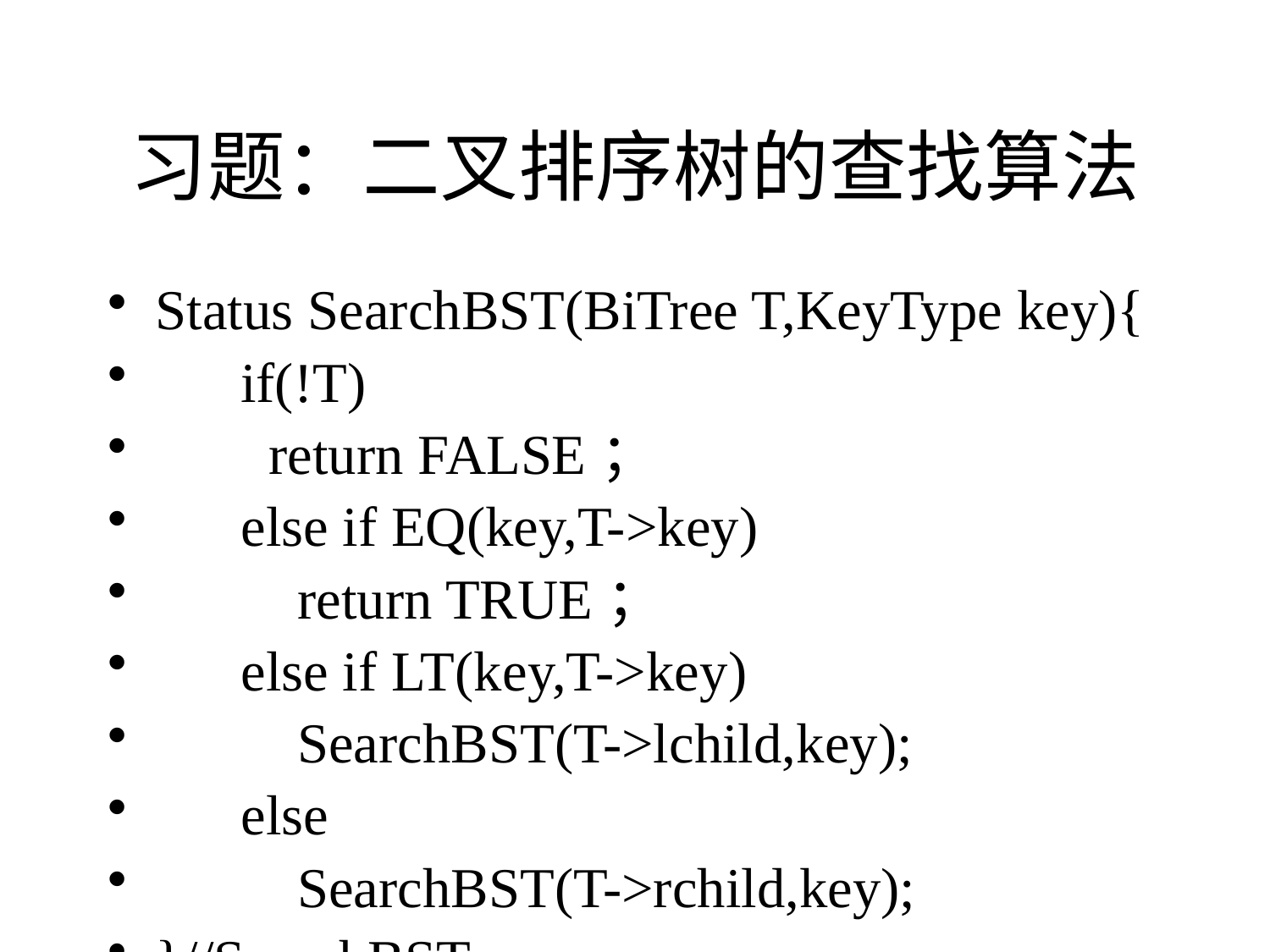

# 习题：二叉排序树的查找算法
Status SearchBST(BiTree T,KeyType key){
      if(!T)
        return FALSE；
      else if EQ(key,T->key)
          return TRUE；
      else if LT(key,T->key)
          SearchBST(T->lchild,key);
      else
          SearchBST(T->rchild,key);
}//SearchBST